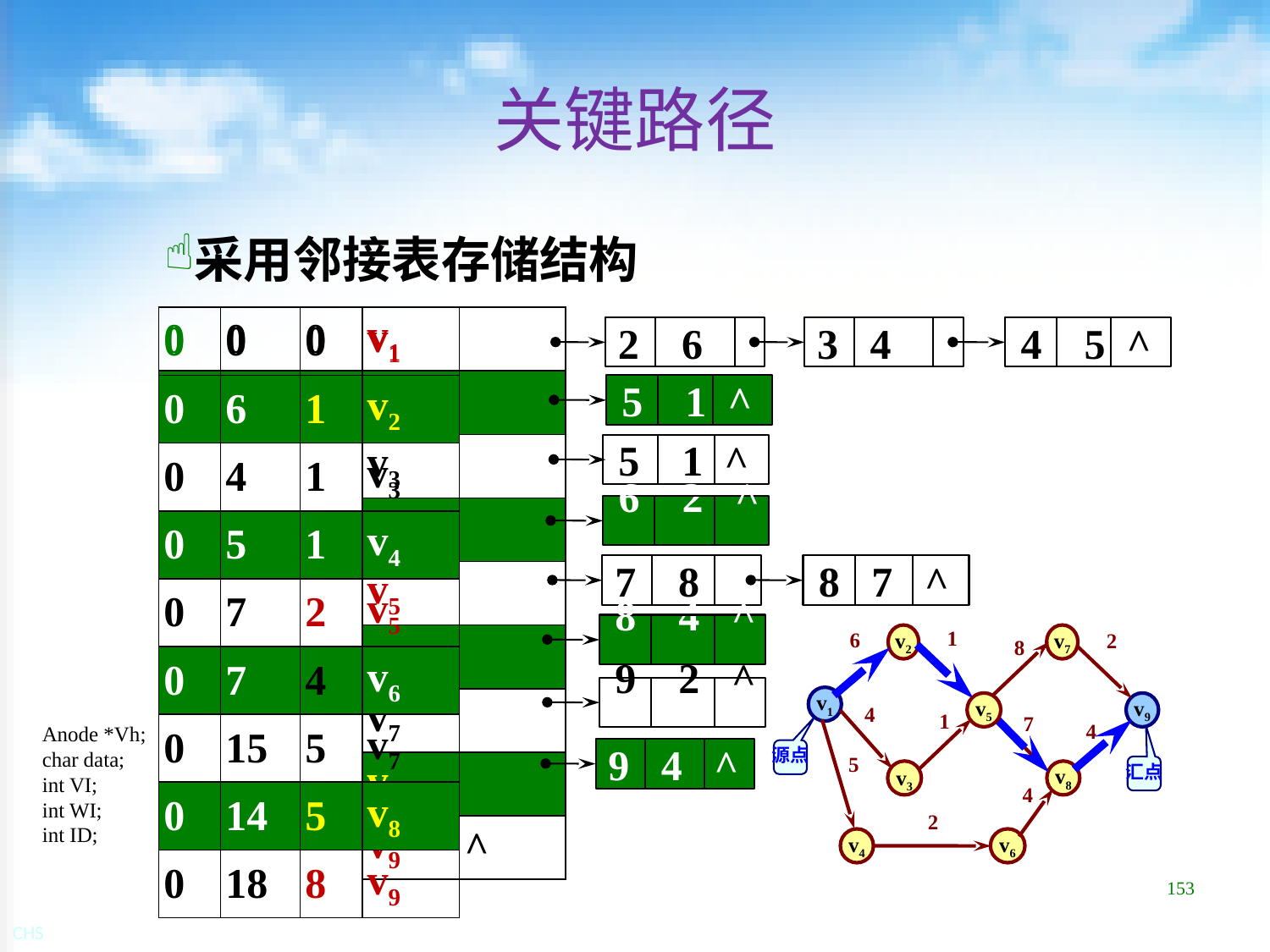

# 关键路径
采用邻接表存储结构
| 0 | 0 | 0 | v1 |  |
| --- | --- | --- | --- | --- |
| 1 | 0 | 0 | v2 |  |
| 1 | 0 | 0 | v3 |  |
| 1 | 0 | 0 | v4 |  |
| 2 | 0 | 0 | v5 |  |
| 1 | 7 | 0 | v6 |  |
| 1 | 0 | 0 | v7 |  |
| 2 | 0 | 0 | v8 |  |
| 2 | 0 | 0 | v9 | ^ |
| 0 | 0 | 0 | v1 |
| --- | --- | --- | --- |
| 0 | 6 | 1 | v2 |
| 0 | 4 | 1 | v3 |
| 0 | 5 | 1 | v4 |
| 0 | 7 | 2 | v5 |
| 0 | 7 | 4 | v6 |
| 0 | 15 | 5 | v7 |
| 0 | 14 | 5 | v8 |
| 0 | 18 | 8 | v9 |
2    6

3   4

 4    5  ^

 5    1  ^

 5    1  ^

 6    2   ^

7    8

 8   7   ^

 8    4   ^

1
v2
v7
2
6
8

v1
v5
v9
4
1
7

4

源点
5
汇点
v3
v8
4

2
v4
v6

 9    2   ^

Anode *Vh;
char data;
int VI;
int WI;
int ID;
9   4   ^

153